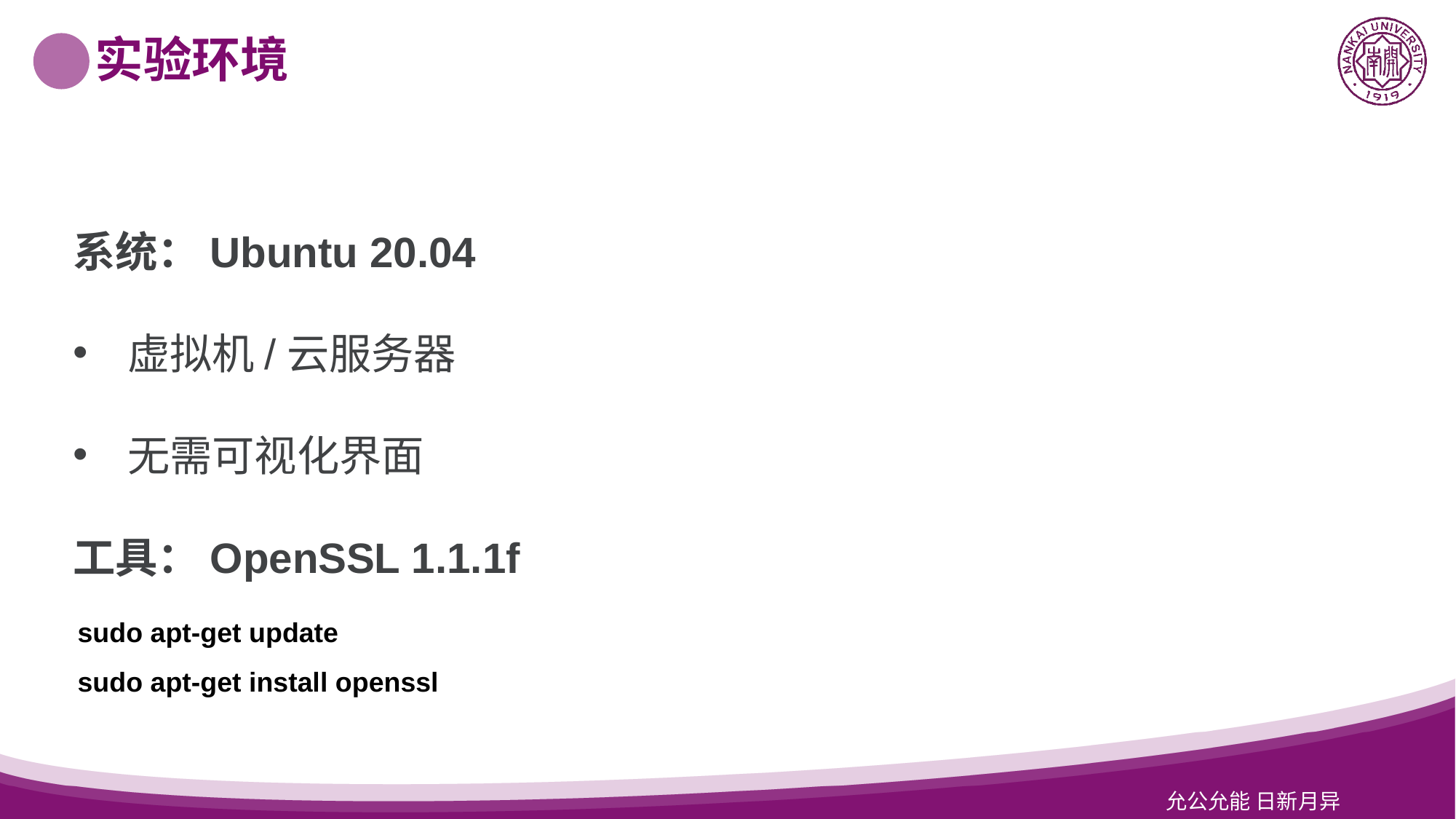

选中图片Delete，点击中间图标即可插入新图片

实验环境
系统：Ubuntu 20.04
虚拟机/云服务器
无需可视化界面
工具：OpenSSL 1.1.1f
sudo apt-get update
sudo apt-get install openssl